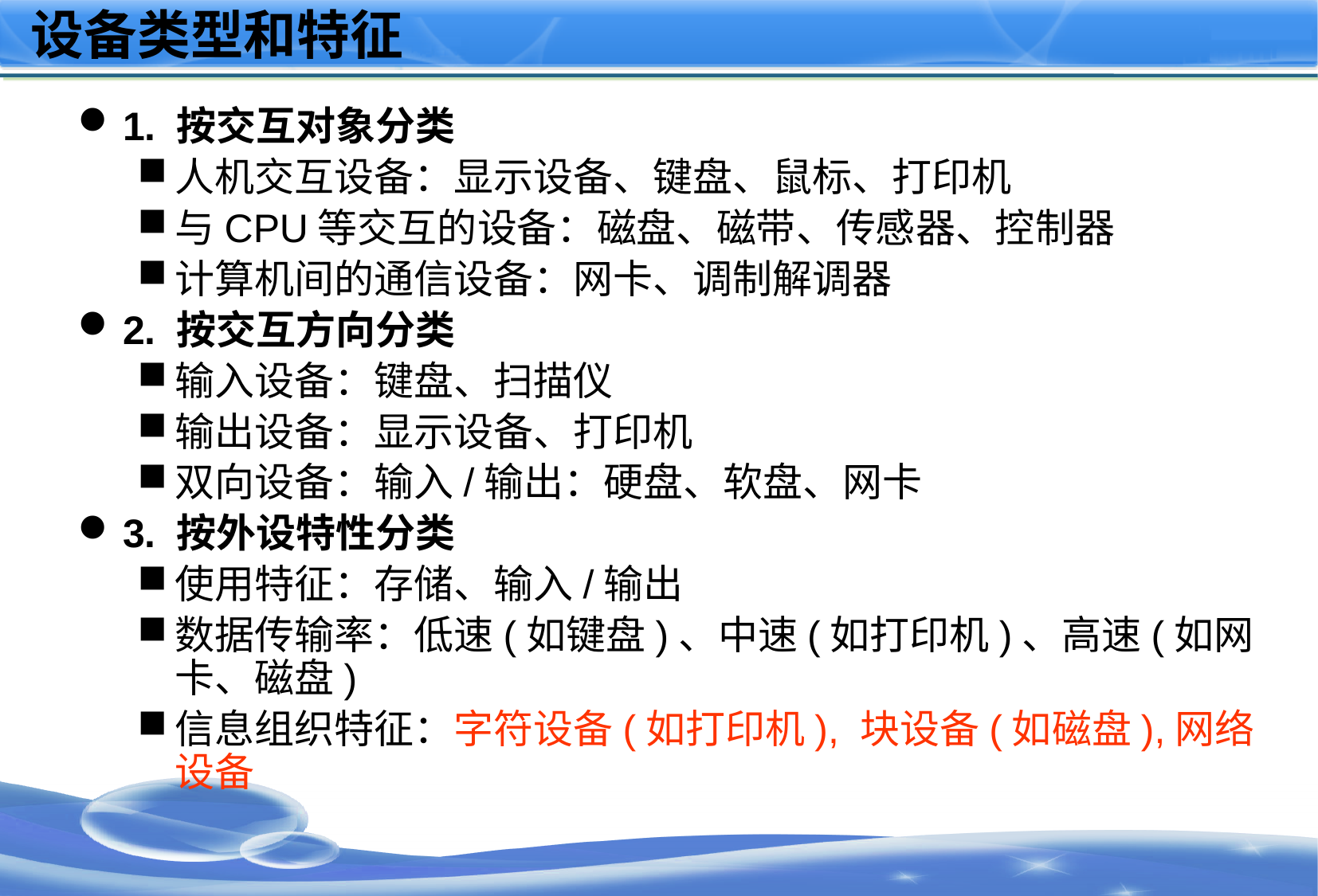

# 设备类型和特征
1. 按交互对象分类
人机交互设备：显示设备、键盘、鼠标、打印机
与CPU等交互的设备：磁盘、磁带、传感器、控制器
计算机间的通信设备：网卡、调制解调器
2. 按交互方向分类
输入设备：键盘、扫描仪
输出设备：显示设备、打印机
双向设备：输入/输出：硬盘、软盘、网卡
3. 按外设特性分类
使用特征：存储、输入/输出
数据传输率：低速(如键盘)、中速(如打印机)、高速(如网卡、磁盘)
信息组织特征：字符设备(如打印机), 块设备(如磁盘),网络设备